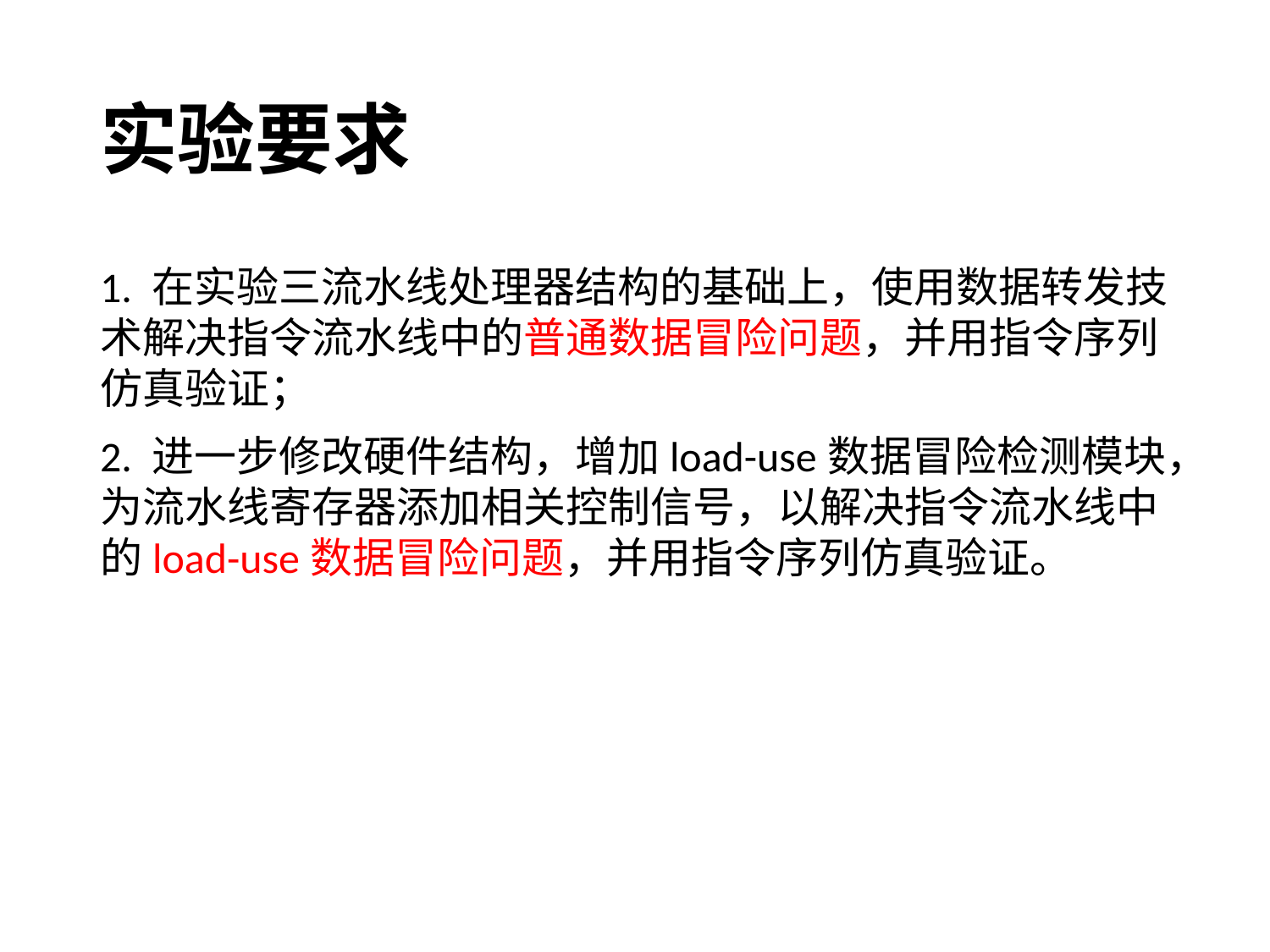

# 实验要求
1. 在实验三流水线处理器结构的基础上，使用数据转发技术解决指令流水线中的普通数据冒险问题，并用指令序列仿真验证；
2. 进一步修改硬件结构，增加load-use数据冒险检测模块，为流水线寄存器添加相关控制信号，以解决指令流水线中的load-use数据冒险问题，并用指令序列仿真验证。